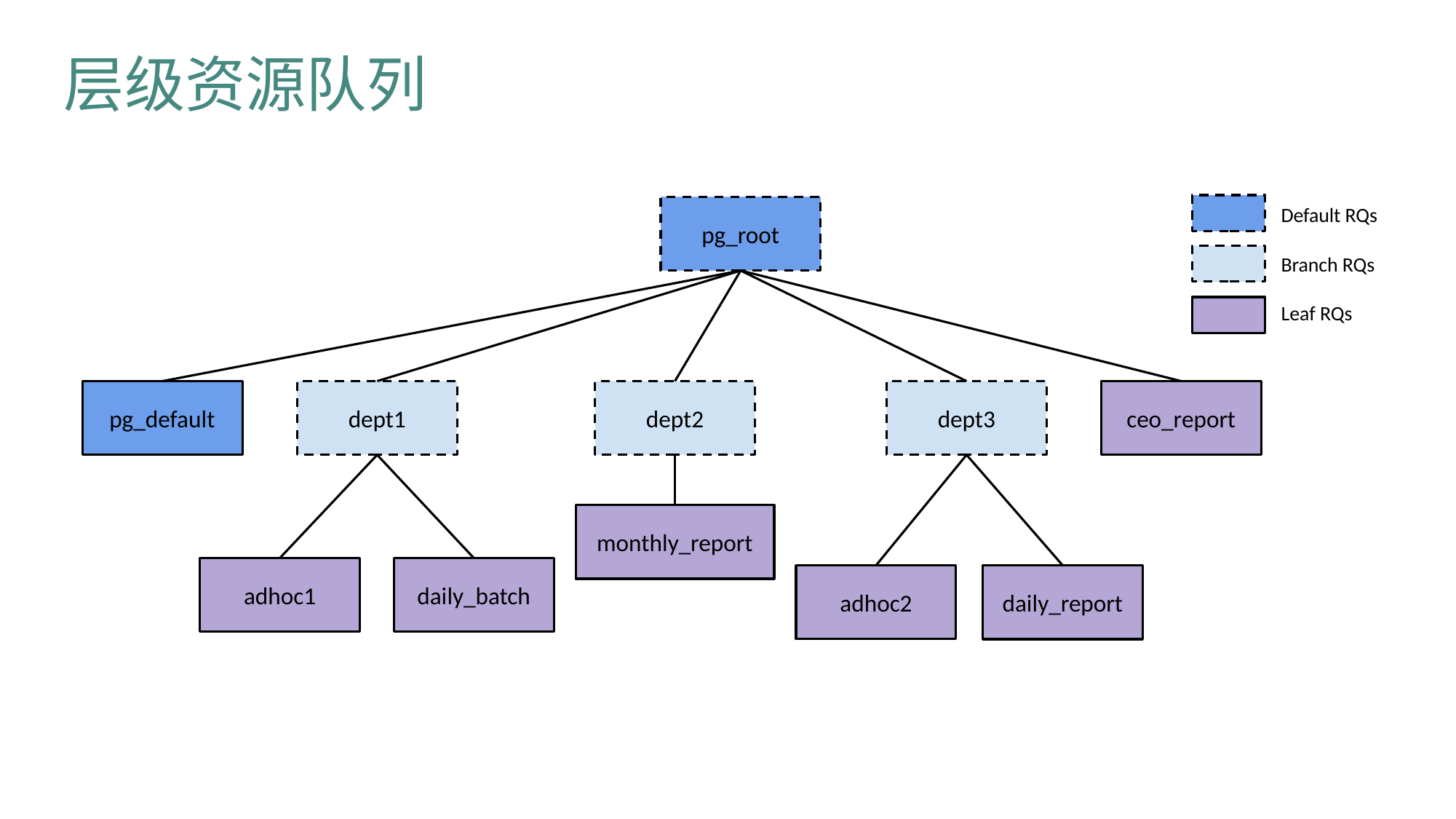

# 层级资源队列
Default RQs

pg_root
Branch RQs

Leaf RQs

pg_default
dept1
dept2
dept3
ceo_report
monthly_report
adhoc1
daily_batch
adhoc2
daily_report